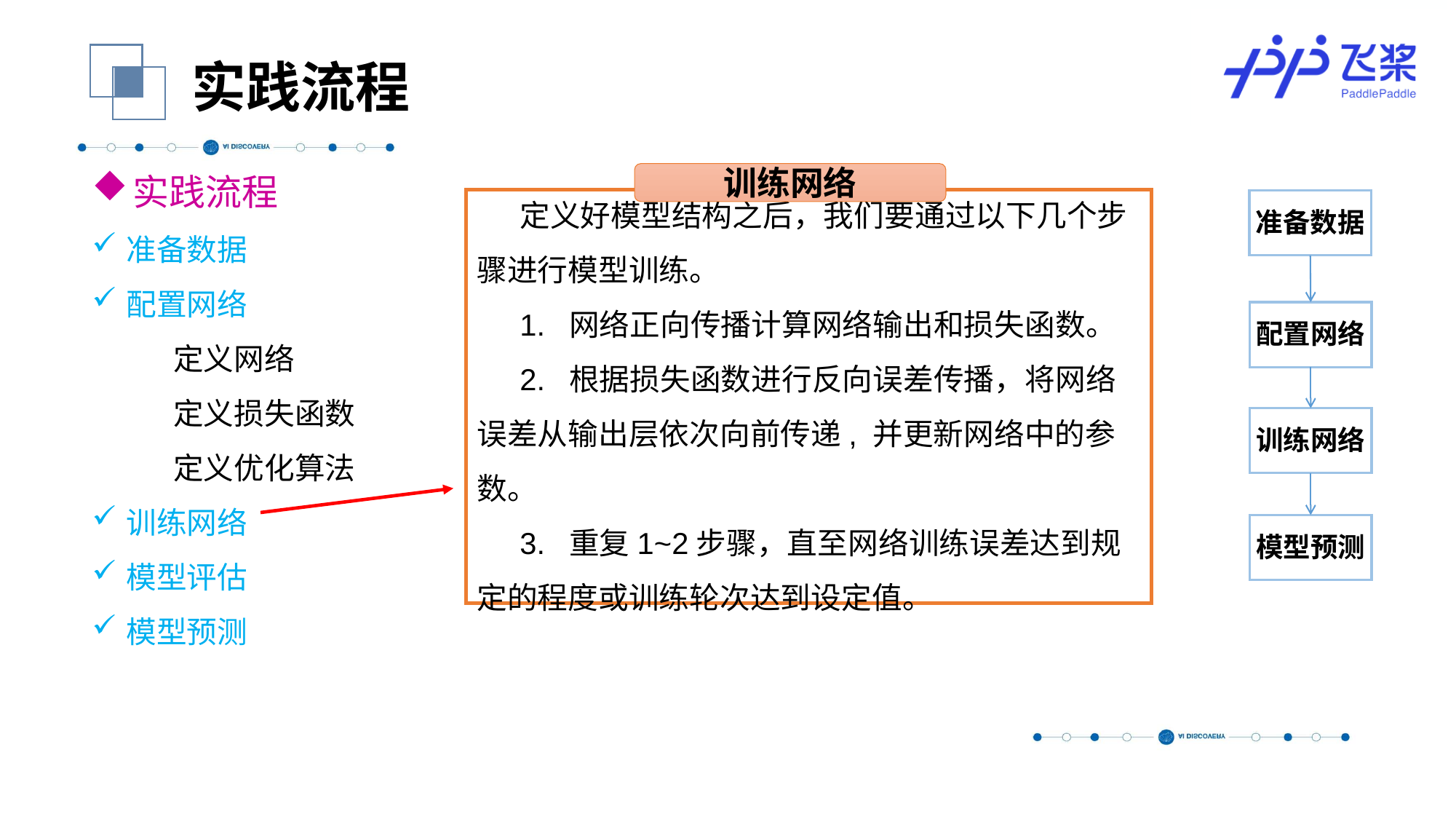

实践流程
实践流程
准备数据
配置网络
           定义网络
           定义损失函数
           定义优化算法
训练网络
模型评估
模型预测
训练网络
定义好模型结构之后，我们要通过以下几个步骤进行模型训练。
1.  网络正向传播计算网络输出和损失函数。
2.  根据损失函数进行反向误差传播，将网络误差从输出层依次向前传递, 并更新网络中的参数。
3.  重复1~2步骤，直至网络训练误差达到规定的程度或训练轮次达到设定值。

准备数据

配置网络

训练网络

模型预测